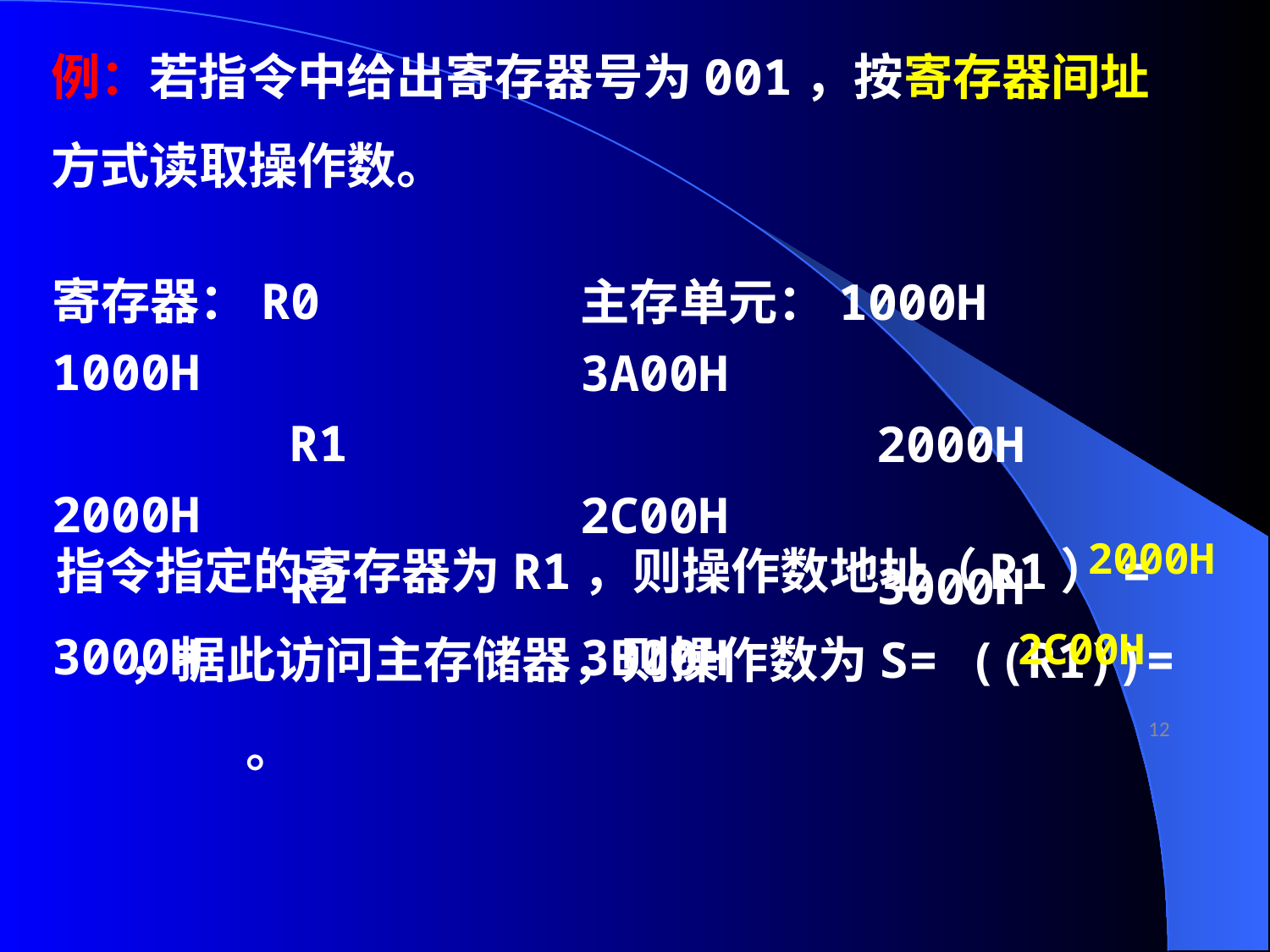

例：若指令中给出寄存器号为001，按寄存器间址方式读取操作数。
寄存器：R0    1000H
        R1    2000H
        R2    3000H
主存单元：1000H     3A00H
          2000H     2C00H
          3000H     3B00H
指令指定的寄存器为R1，则操作数地址（R1）=      ，据此访问主存储器，则操作数为S= ((R1))=         。
2000H
2C00H
12